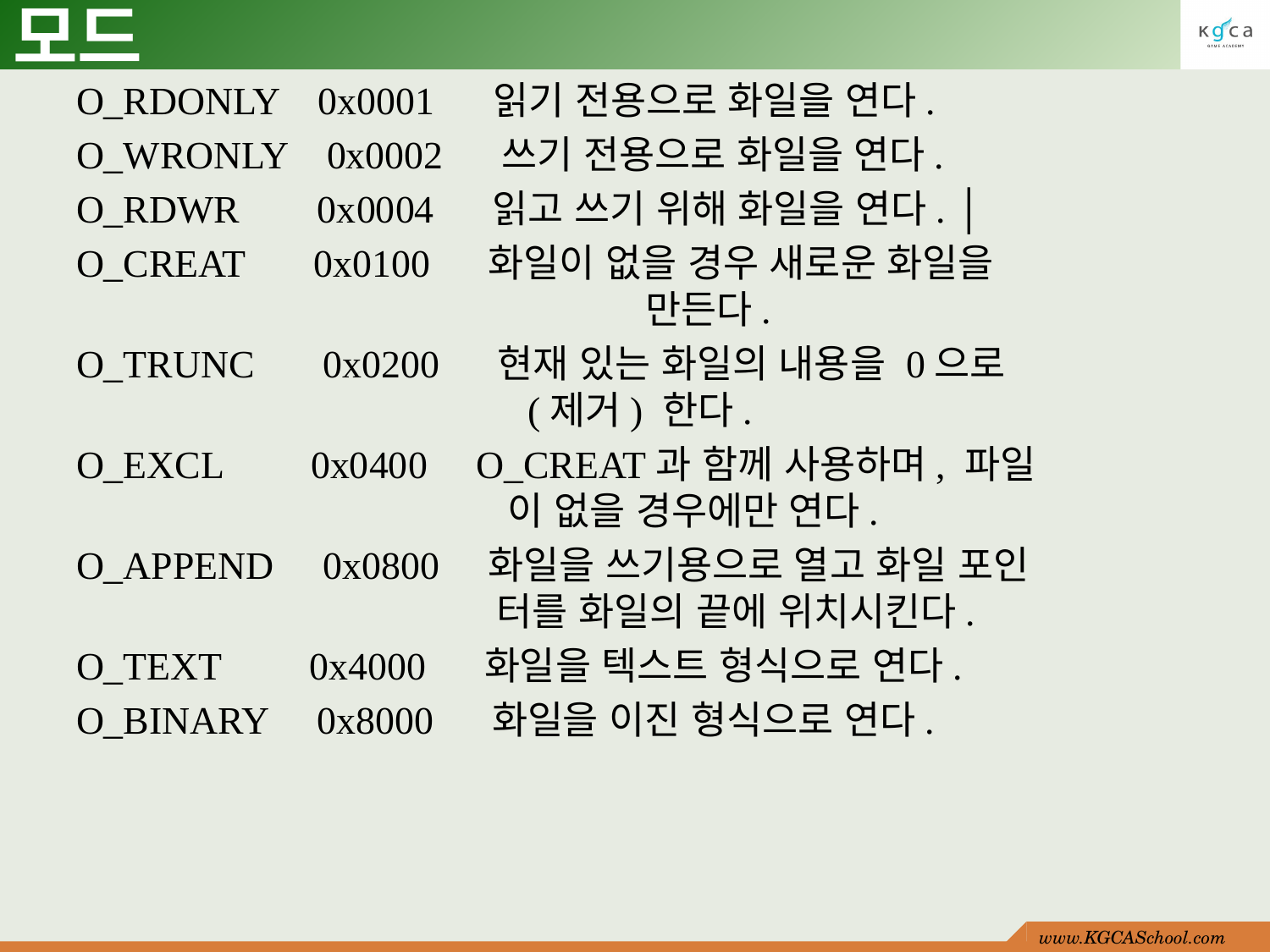

# 모드
O_RDONLY    0x0001     읽기 전용으로 화일을 연다.
O_WRONLY    0x0002     쓰기 전용으로 화일을 연다.
O_RDWR        0x0004     읽고 쓰기 위해 화일을 연다. │
O_CREAT       0x0100     화일이 없을 경우 새로운 화일을                 				  만든다.
O_TRUNC       0x0200     현재 있는 화일의 내용을 0으로				  (제거) 한다.
O_EXCL         0x0400     O_CREAT과 함께 사용하며, 파일				 이 없을 경우에만 연다.
O_APPEND     0x0800    화일을 쓰기용으로 열고 화일 포인				터를 화일의 끝에 위치시킨다.
O_TEXT         0x4000     화일을 텍스트 형식으로 연다.
O_BINARY     0x8000     화일을 이진 형식으로 연다.